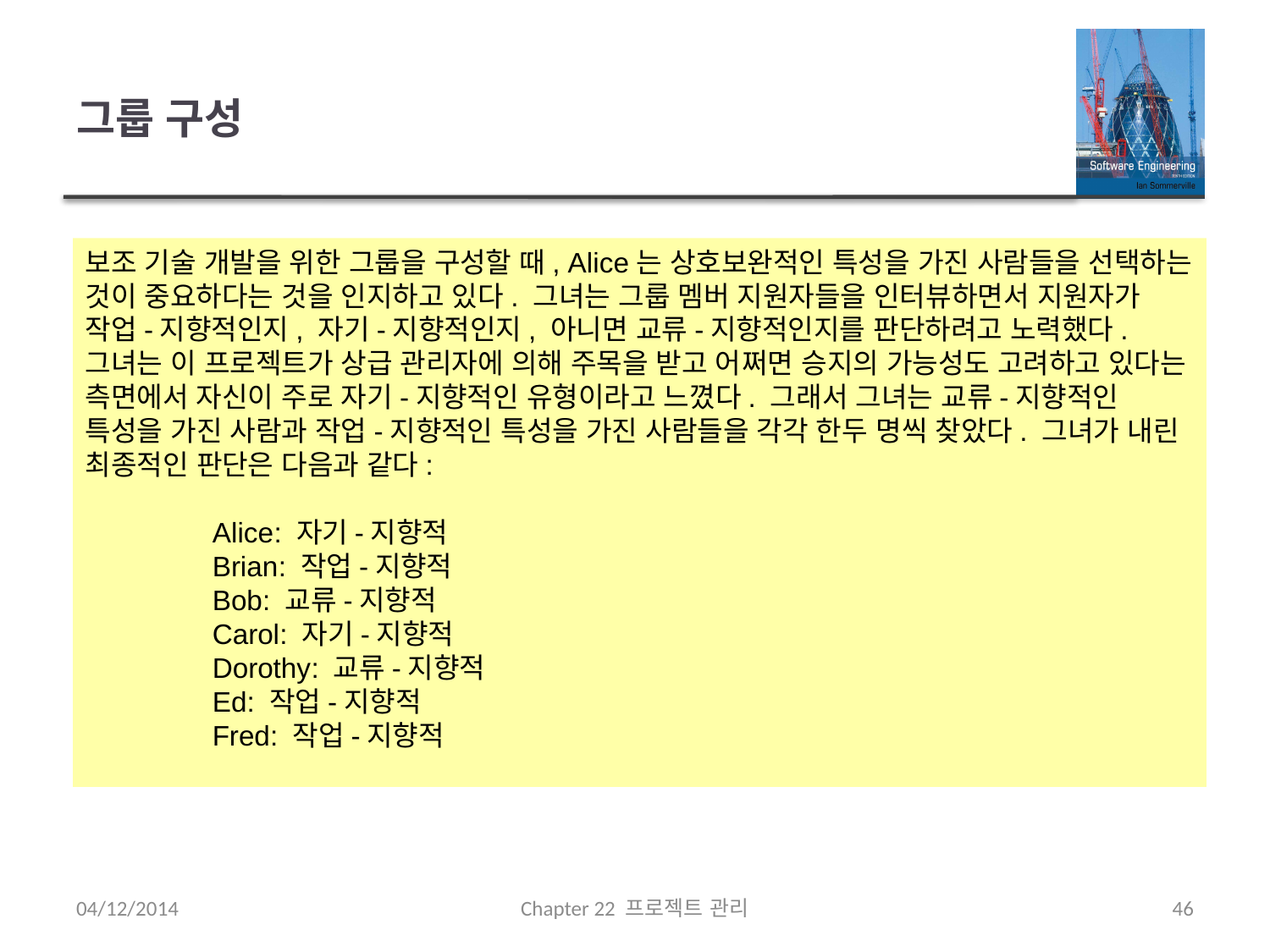

# 그룹 구성
보조 기술 개발을 위한 그룹을 구성할 때, Alice는 상호보완적인 특성을 가진 사람들을 선택하는 것이 중요하다는 것을 인지하고 있다. 그녀는 그룹 멤버 지원자들을 인터뷰하면서 지원자가 작업-지향적인지, 자기-지향적인지, 아니면 교류-지향적인지를 판단하려고 노력했다. 그녀는 이 프로젝트가 상급 관리자에 의해 주목을 받고 어쩌면 승지의 가능성도 고려하고 있다는 측면에서 자신이 주로 자기-지향적인 유형이라고 느꼈다. 그래서 그녀는 교류-지향적인 특성을 가진 사람과 작업-지향적인 특성을 가진 사람들을 각각 한두 명씩 찾았다. 그녀가 내린 최종적인 판단은 다음과 같다:

	Alice: 자기-지향적
	Brian: 작업-지향적
	Bob: 교류-지향적
	Carol: 자기-지향적
	Dorothy: 교류-지향적
	Ed: 작업-지향적
	Fred: 작업-지향적

04/12/2014
Chapter 22 프로젝트 관리
46